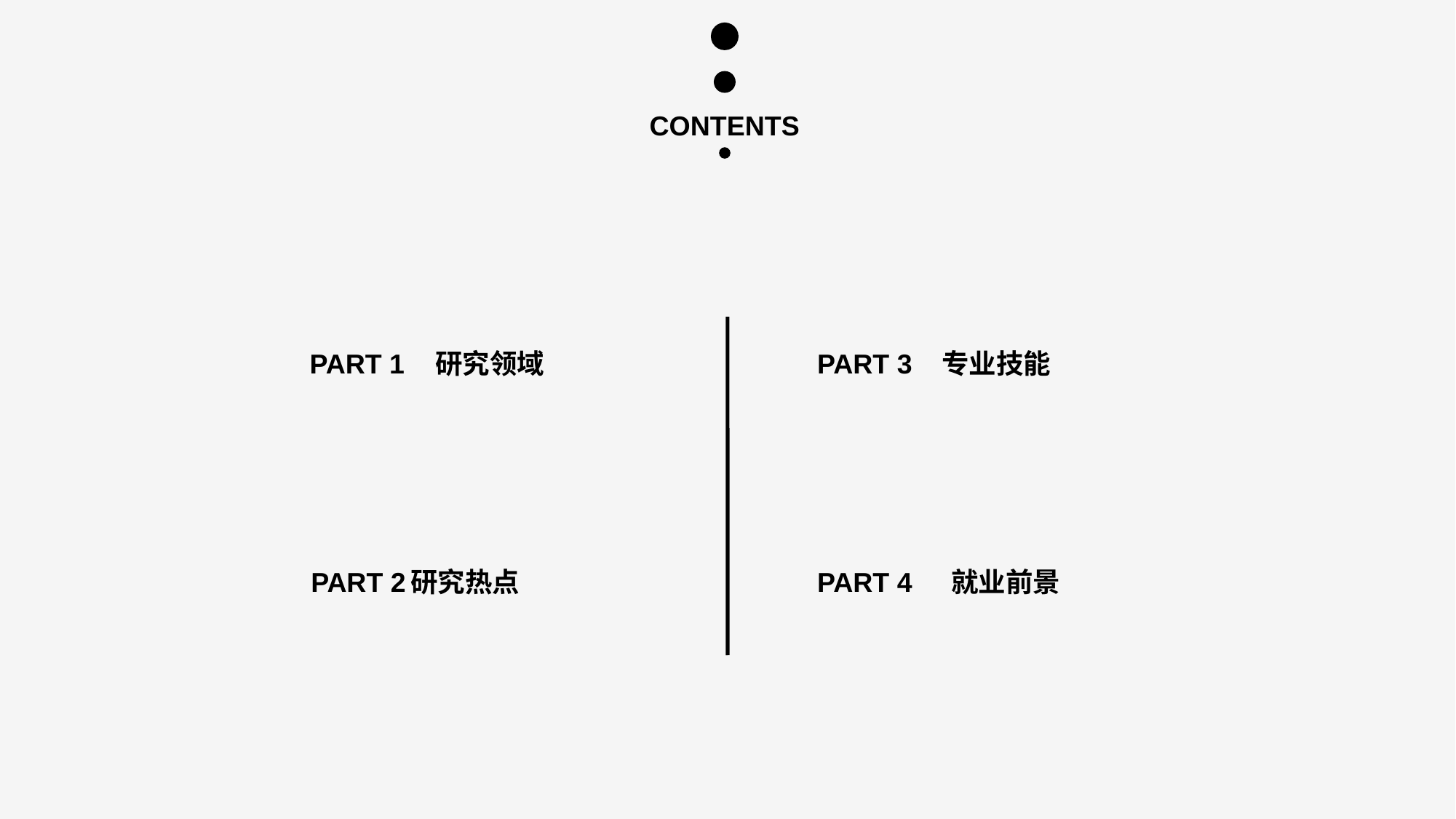

CONTENTS

PART 1
研究领域
PART 3
专业技能
PART 2
研究热点
PART 4
 就业前景